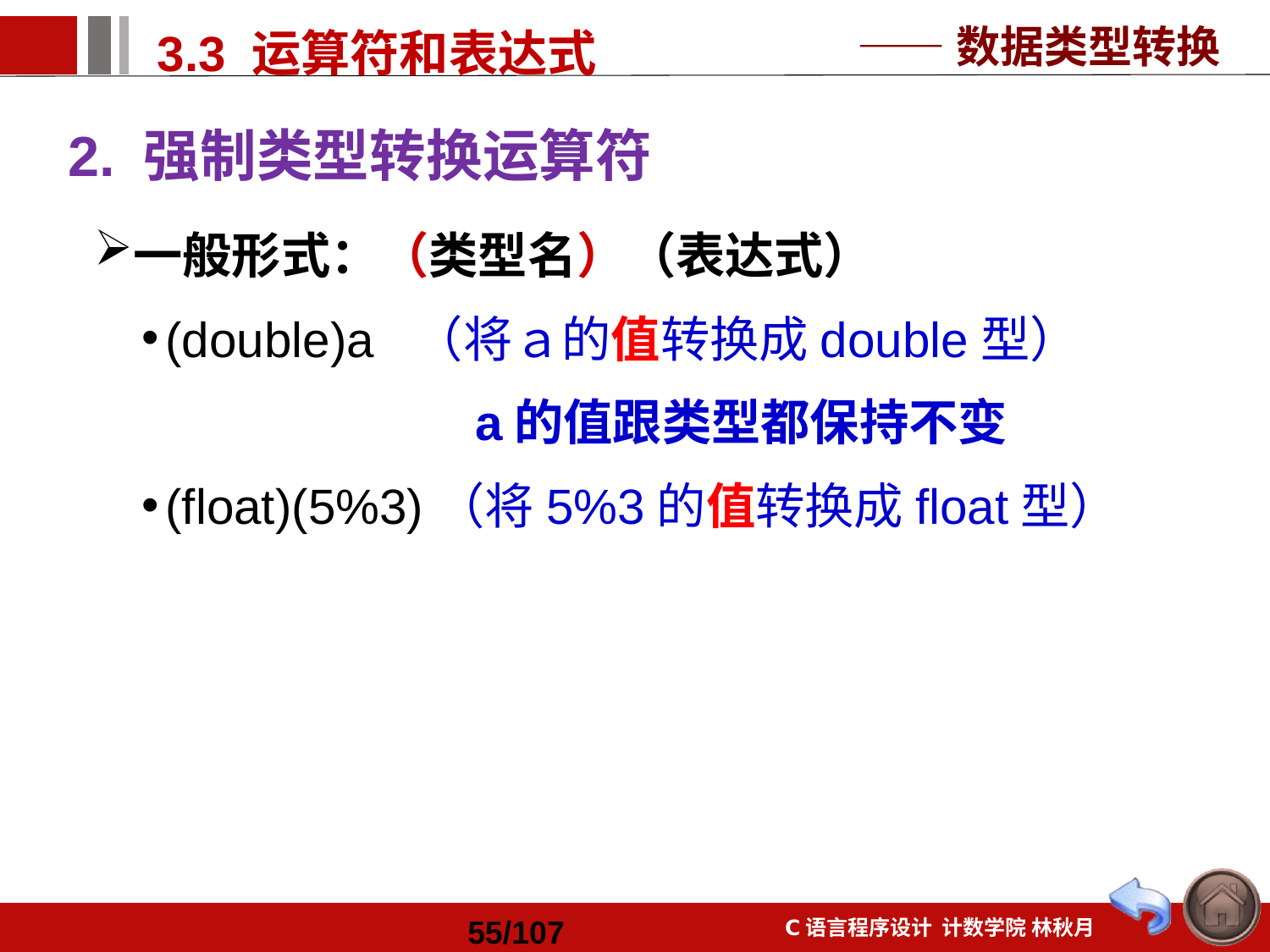

——数据类型转换
2. 强制类型转换运算符
一般形式：（类型名）（表达式）
(double)a  （将ａ的值转换成double型）
a的值跟类型都保持不变
(float)(5%3)（将5%3的值转换成float型）